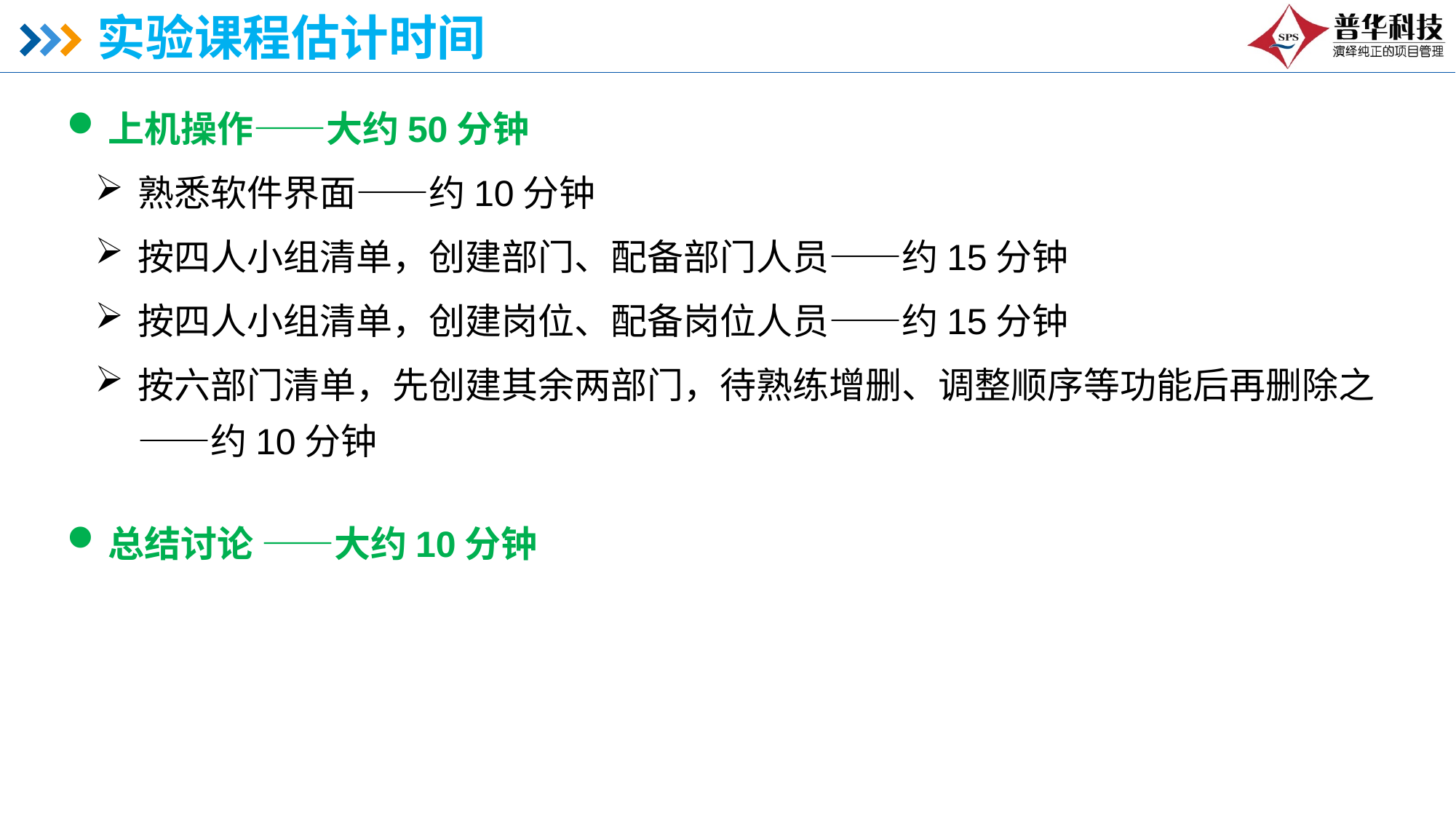

# 实验课程估计时间
上机操作——大约50分钟
熟悉软件界面——约10分钟
按四人小组清单，创建部门、配备部门人员——约15分钟
按四人小组清单，创建岗位、配备岗位人员——约15分钟
按六部门清单，先创建其余两部门，待熟练增删、调整顺序等功能后再删除之——约10分钟

总结讨论 ——大约10分钟